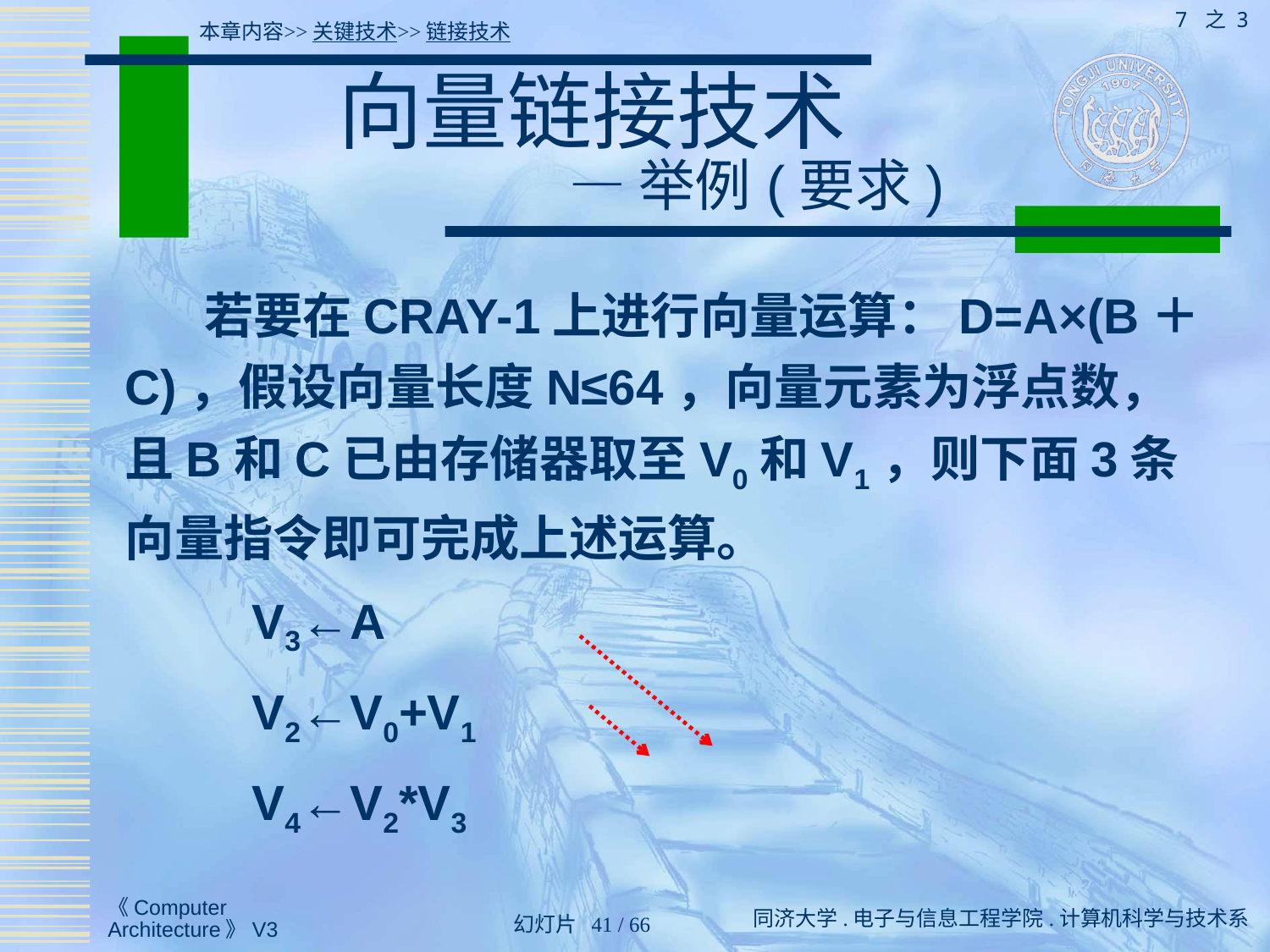

7 之 3
本章内容>>关键技术>>链接技术
# 向量链接技术 — 举例(要求)
      若要在CRAY-1上进行向量运算：D=A×(B＋C)，假设向量长度N≤64，向量元素为浮点数，且B和C已由存储器取至V0和V1，则下面3条向量指令即可完成上述运算。
	V3←A
	V2←V0+V1
	V4←V2*V3